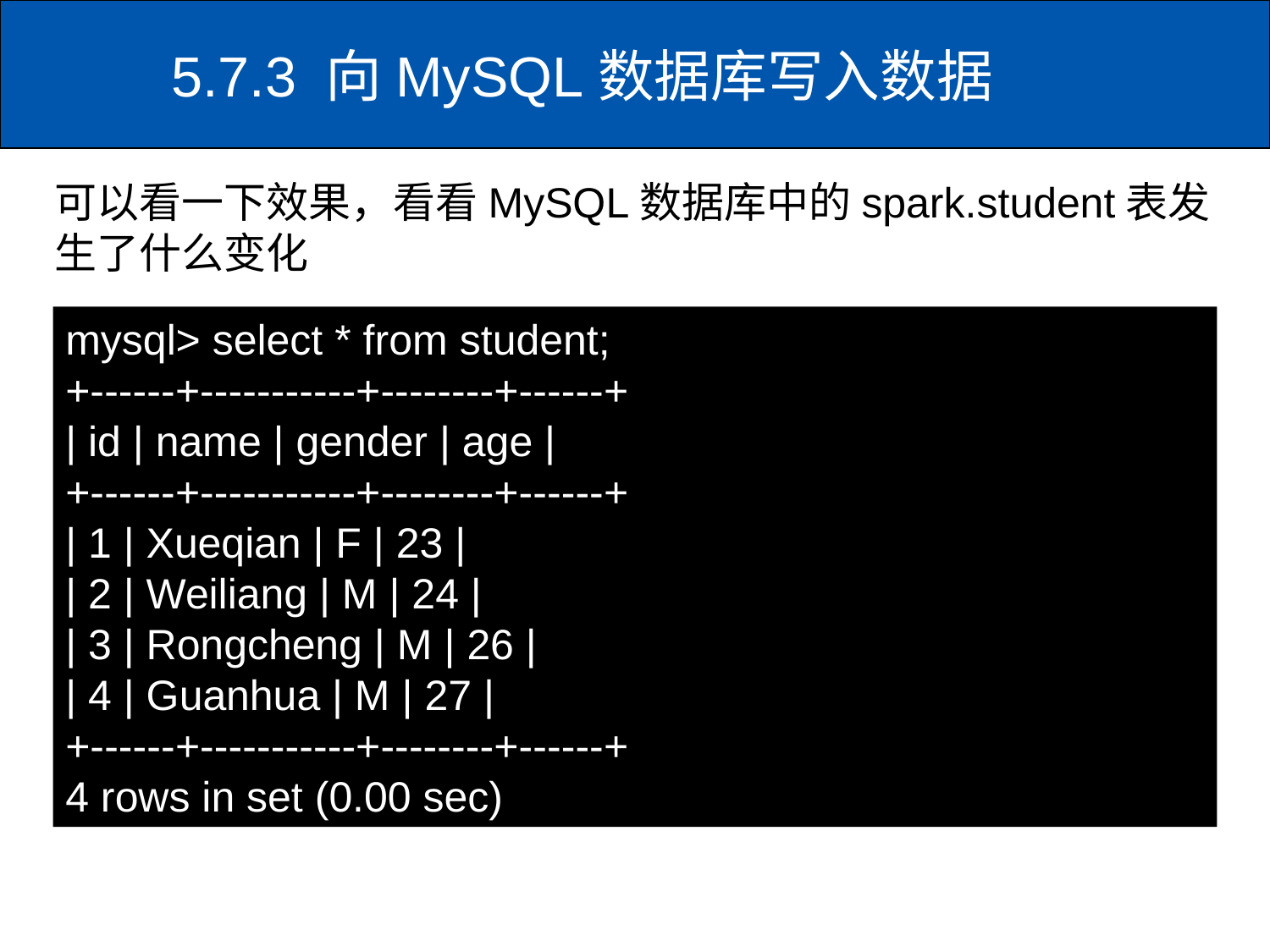

# 5.7.3 向MySQL数据库写入数据
可以看一下效果，看看MySQL数据库中的spark.student表发生了什么变化
mysql> select * from student;
+------+-----------+--------+------+
| id | name | gender | age |
+------+-----------+--------+------+
| 1 | Xueqian | F | 23 |
| 2 | Weiliang | M | 24 |
| 3 | Rongcheng | M | 26 |
| 4 | Guanhua | M | 27 |
+------+-----------+--------+------+
4 rows in set (0.00 sec)